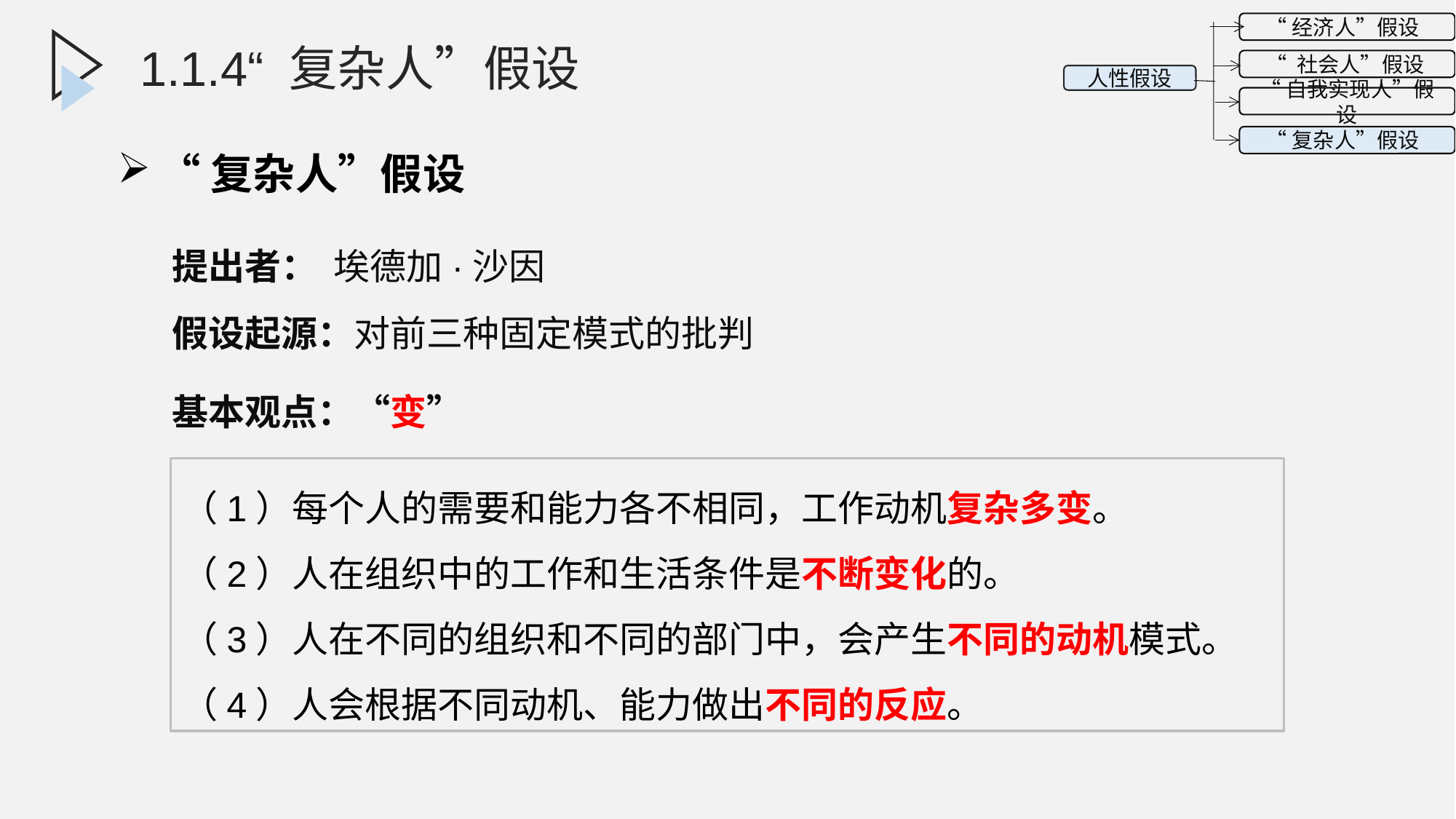

“经济人”假设
   “ 社会人”假设
人性假设

“自我实现人”假设
   “复杂人”假设
1.1.4“ 复杂人”假设
“复杂人”假设
提出者：  埃德加·沙因
假设起源：对前三种固定模式的批判
基本观点：“变”
（1）每个人的需要和能力各不相同，工作动机复杂多变。
（2）人在组织中的工作和生活条件是不断变化的。
（3）人在不同的组织和不同的部门中，会产生不同的动机模式。
（4）人会根据不同动机、能力做出不同的反应。